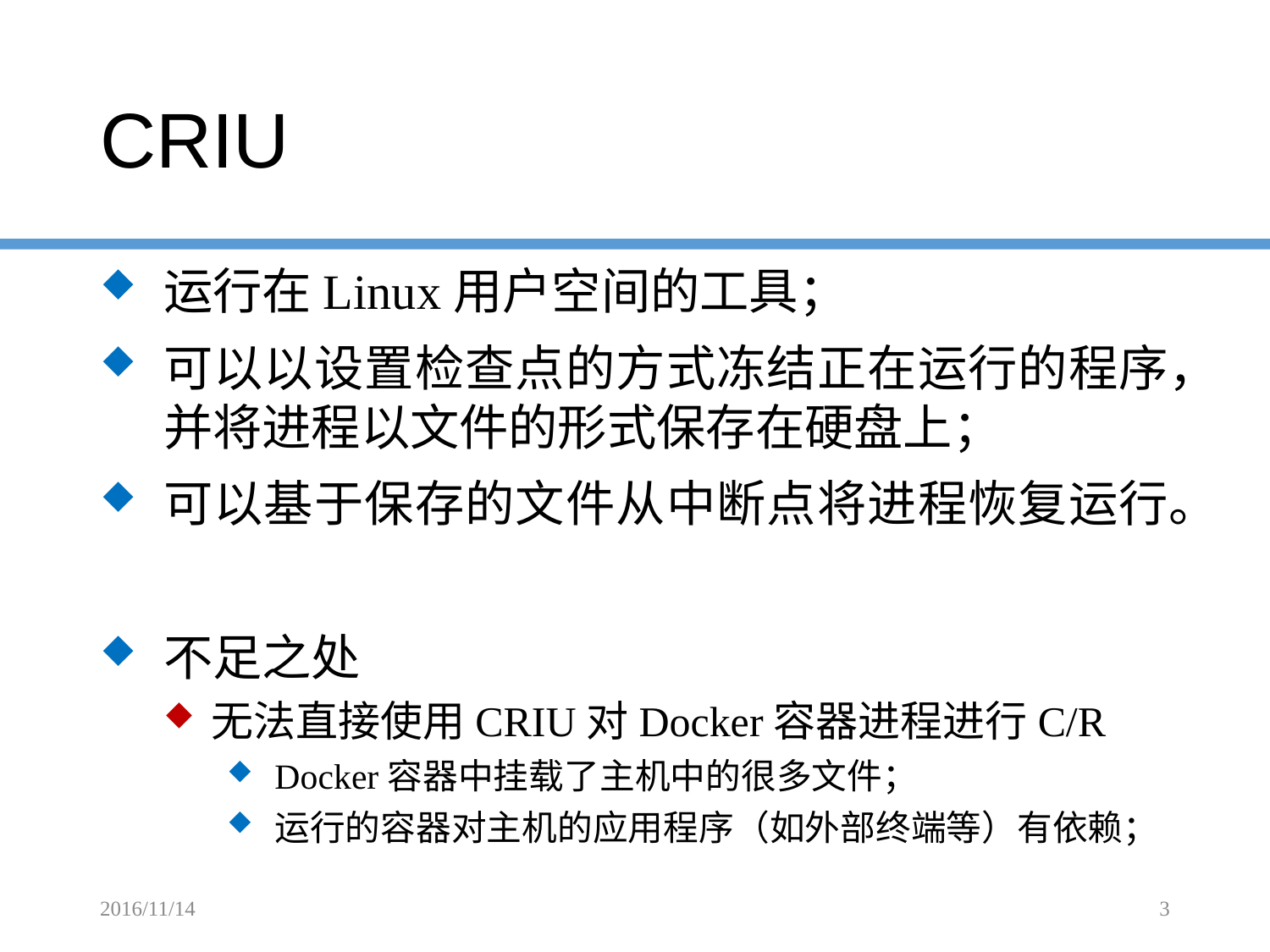

# CRIU
运行在Linux用户空间的工具；
可以以设置检查点的方式冻结正在运行的程序，并将进程以文件的形式保存在硬盘上；
可以基于保存的文件从中断点将进程恢复运行。

不足之处
无法直接使用CRIU对Docker容器进程进行C/R
Docker容器中挂载了主机中的很多文件；
运行的容器对主机的应用程序（如外部终端等）有依赖；

2016/11/14
3